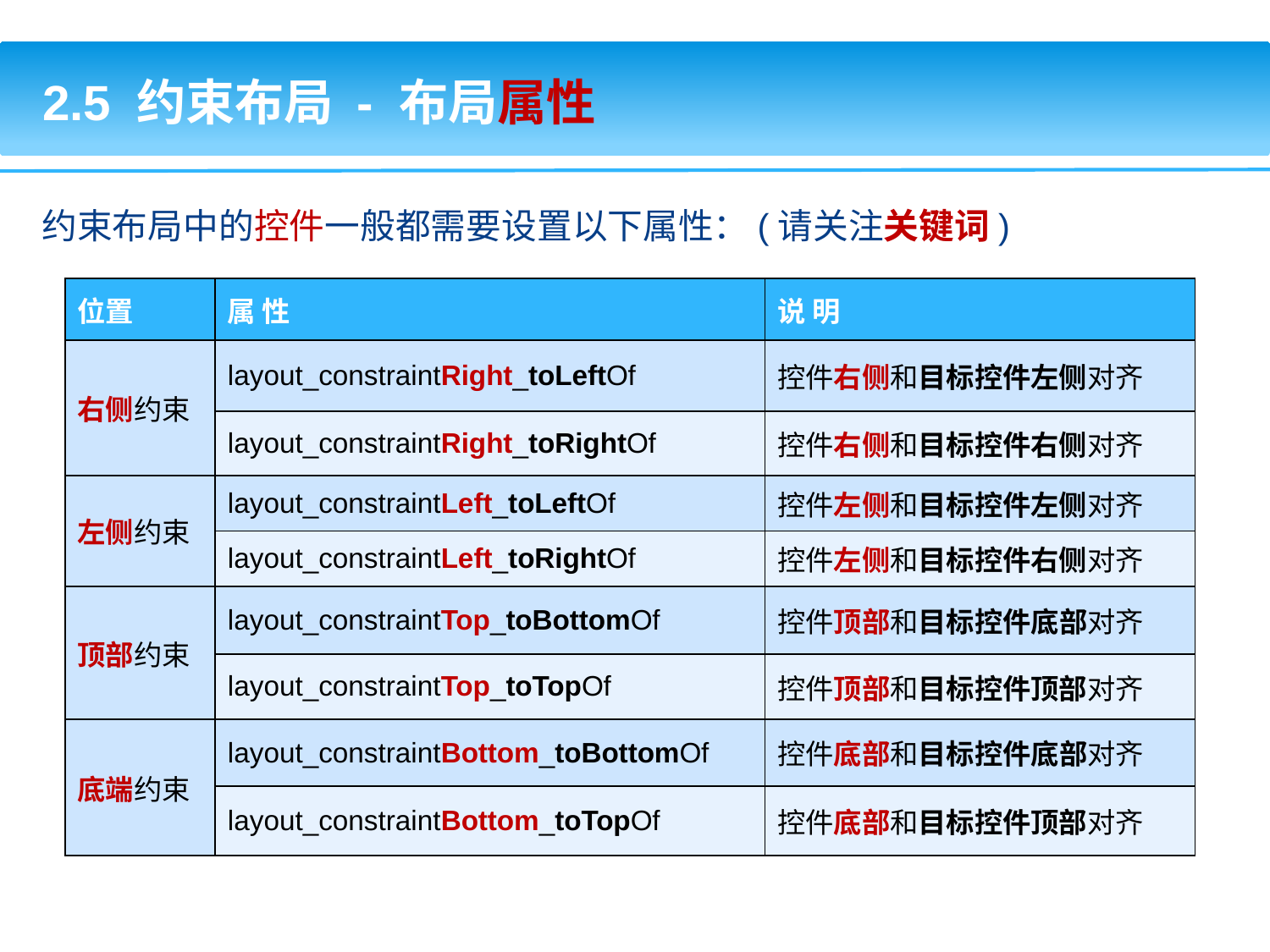

2.5 约束布局 - 布局属性
约束布局中的控件一般都需要设置以下属性：(请关注关键词)
| 位置 | 属 性 | 说 明 |
| --- | --- | --- |
| 右侧约束 | layout\_constraintRight\_toLeftOf | 控件右侧和目标控件左侧对齐 |
|  | layout\_constraintRight\_toRightOf | 控件右侧和目标控件右侧对齐 |
| 左侧约束 | layout\_constraintLeft\_toLeftOf | 控件左侧和目标控件左侧对齐 |
|  | layout\_constraintLeft\_toRightOf | 控件左侧和目标控件右侧对齐 |
| 顶部约束 | layout\_constraintTop\_toBottomOf | 控件顶部和目标控件底部对齐 |
|  | layout\_constraintTop\_toTopOf | 控件顶部和目标控件顶部对齐 |
| 底端约束 | layout\_constraintBottom\_toBottomOf | 控件底部和目标控件底部对齐 |
|  | layout\_constraintBottom\_toTopOf | 控件底部和目标控件顶部对齐 |